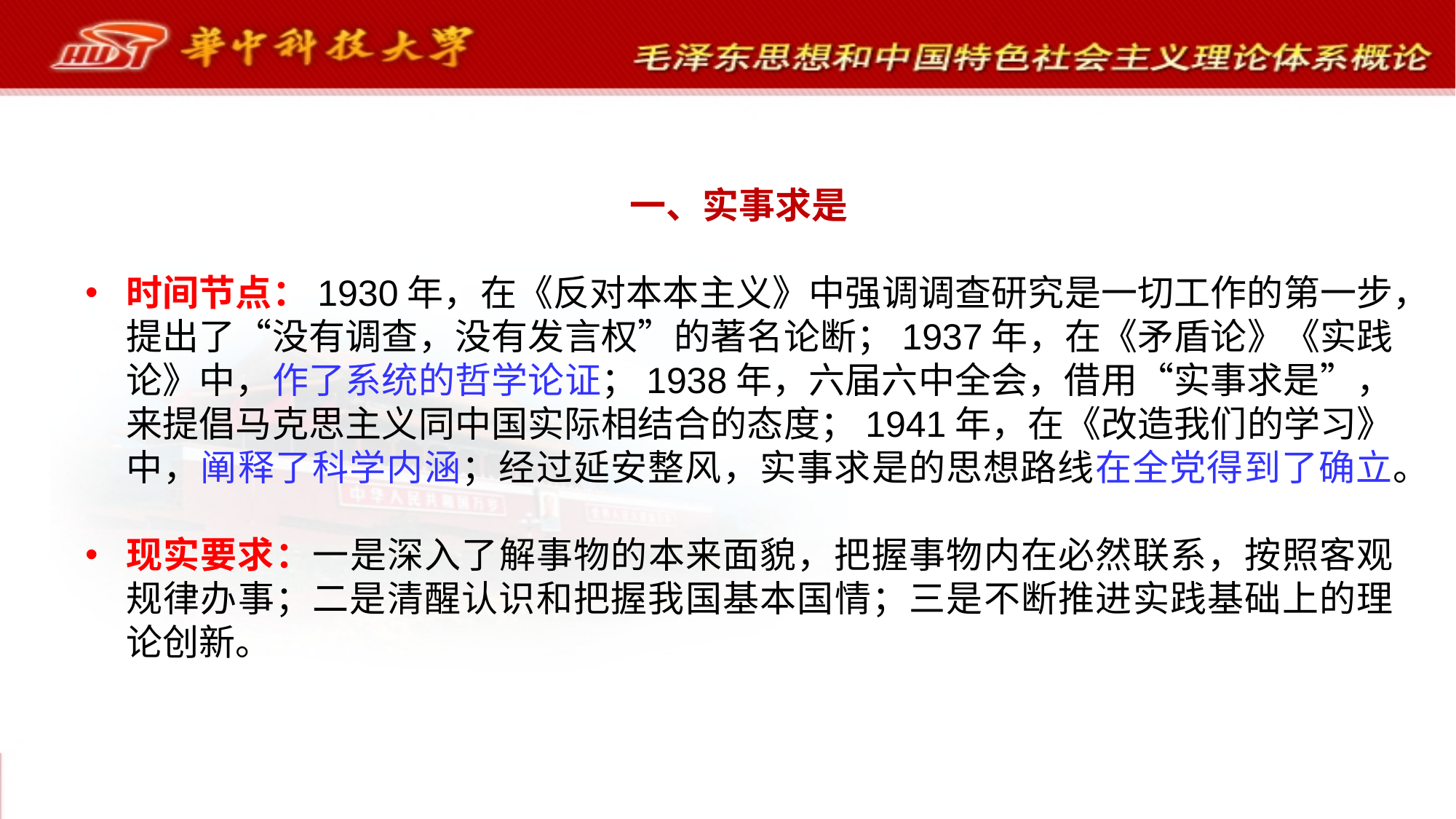

一、实事求是

时间节点：1930年，在《反对本本主义》中强调调查研究是一切工作的第一步，提出了“没有调查，没有发言权”的著名论断；1937年，在《矛盾论》《实践论》中，作了系统的哲学论证；1938年，六届六中全会，借用“实事求是”，来提倡马克思主义同中国实际相结合的态度；1941年，在《改造我们的学习》中，阐释了科学内涵；经过延安整风，实事求是的思想路线在全党得到了确立。

现实要求：一是深入了解事物的本来面貌，把握事物内在必然联系，按照客观规律办事；二是清醒认识和把握我国基本国情；三是不断推进实践基础上的理论创新。